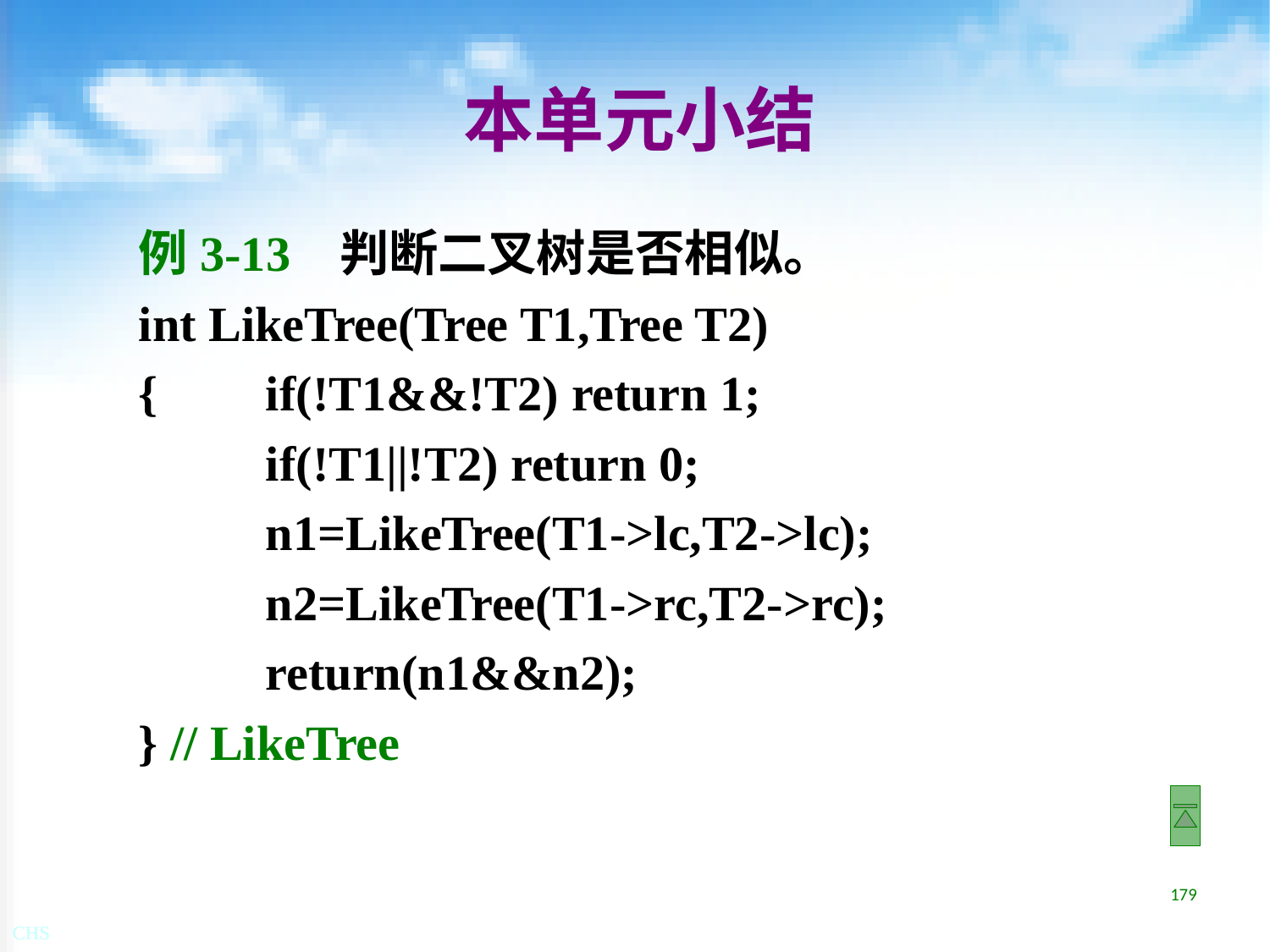

# 本单元小结
例3-13   判断二叉树是否相似。
int LikeTree(Tree T1,Tree T2)
{	if(!T1&&!T2) return 1;
	if(!T1||!T2) return 0;
	n1=LikeTree(T1->lc,T2->lc);
	n2=LikeTree(T1->rc,T2->rc);
	return(n1&&n2);
} // LikeTree

179